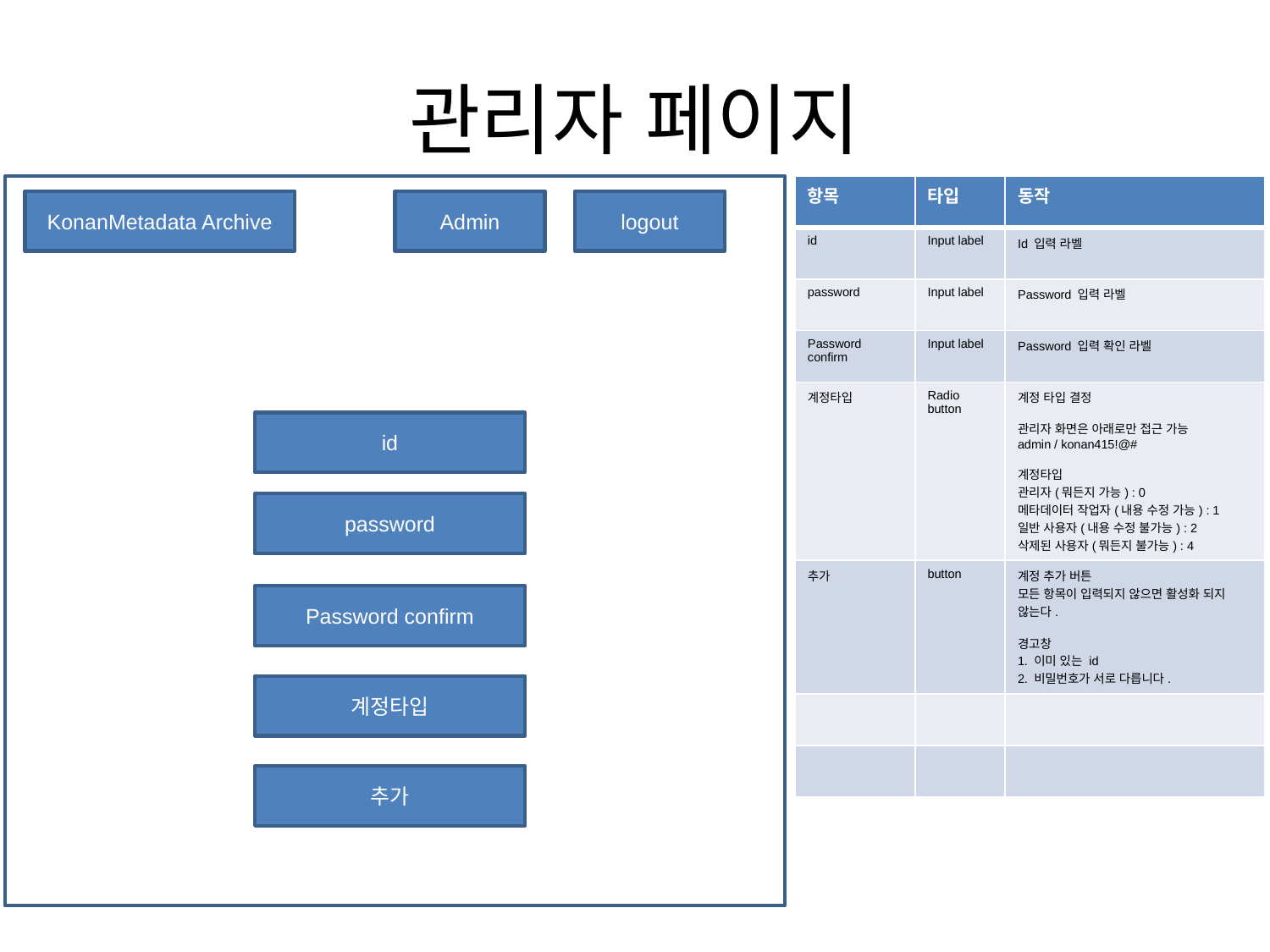

# 관리자 페이지

| 항목 | 타입 | 동작 |
| --- | --- | --- |
| id | Input label | Id 입력 라벨 |
| password | Input label | Password 입력 라벨 |
| Password confirm | Input label | Password 입력 확인 라벨 |
| 계정타입 | Radio button | 계정 타입 결정 관리자 화면은 아래로만 접근 가능 admin / konan415!@# 계정타입 관리자(뭐든지 가능) : 0 메타데이터 작업자(내용 수정 가능) : 1 일반 사용자(내용 수정 불가능) : 2 삭제된 사용자(뭐든지 불가능) : 4 |
| 추가 | button | 계정 추가 버튼 모든 항목이 입력되지 않으면 활성화 되지 않는다. 경고창 1. 이미 있는 id 2. 비밀번호가 서로 다릅니다. |
|  |  |  |
|  |  |  |
KonanMetadata Archive
Admin
logout
id
password
Password confirm
계정타입
추가